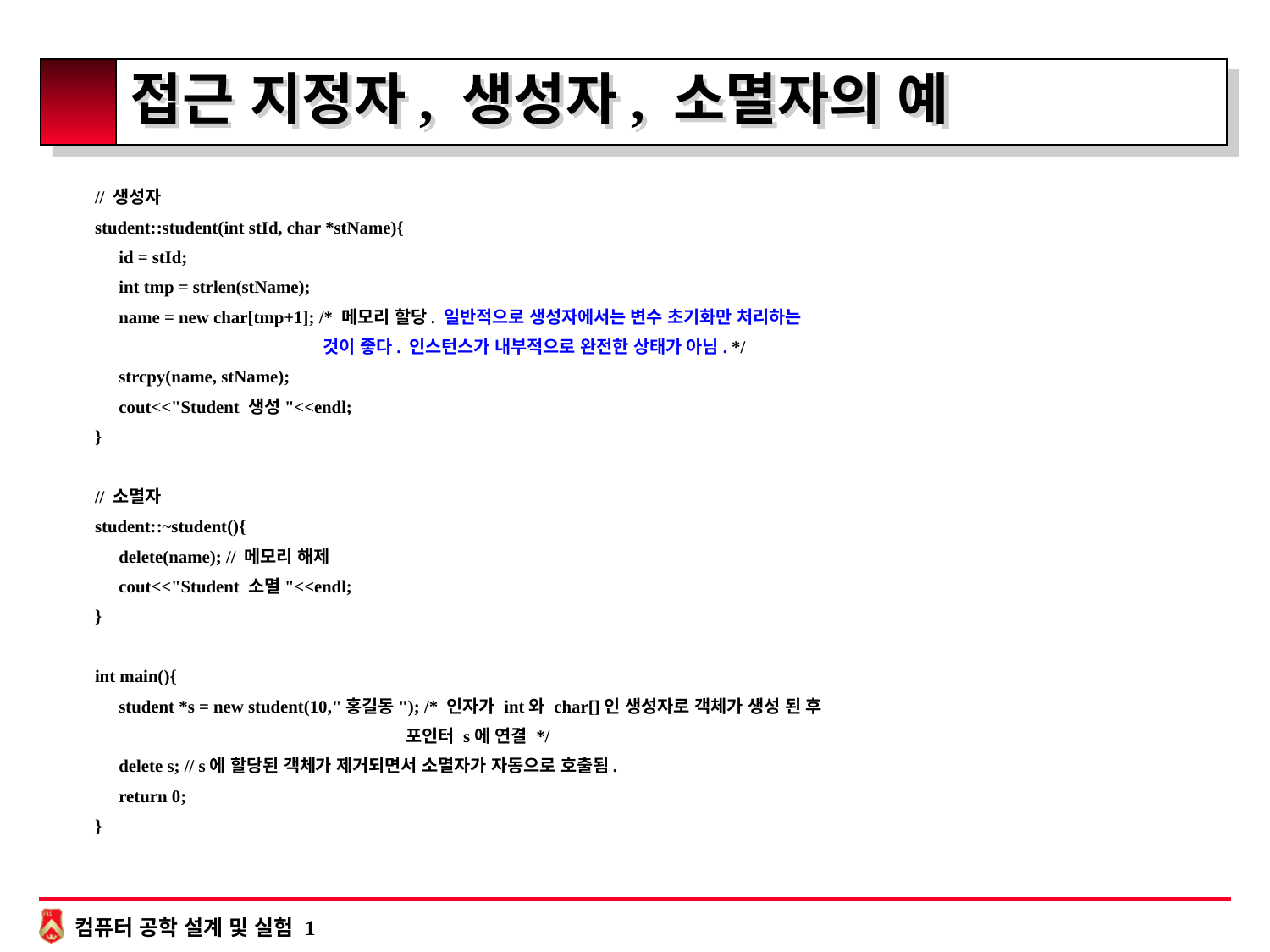

# 접근 지정자, 생성자, 소멸자의 예
// 생성자
student::student(int stId, char *stName){
     id = stId;
     int tmp = strlen(stName);
     name = new char[tmp+1]; /* 메모리 할당. 일반적으로 생성자에서는 변수 초기화만 처리하는
                                              것이 좋다. 인스턴스가 내부적으로 완전한 상태가 아님. */
     strcpy(name, stName);
     cout<<"Student 생성"<<endl;
}

// 소멸자
student::~student(){
     delete(name); // 메모리 해제
     cout<<"Student 소멸"<<endl;
}

int main(){
     student *s = new student(10,"홍길동"); /* 인자가 int와 char[]인 생성자로 객체가 생성 된 후
                                                               포인터 s에 연결 */
     delete s; // s에 할당된 객체가 제거되면서 소멸자가 자동으로 호출됨.
     return 0;
}